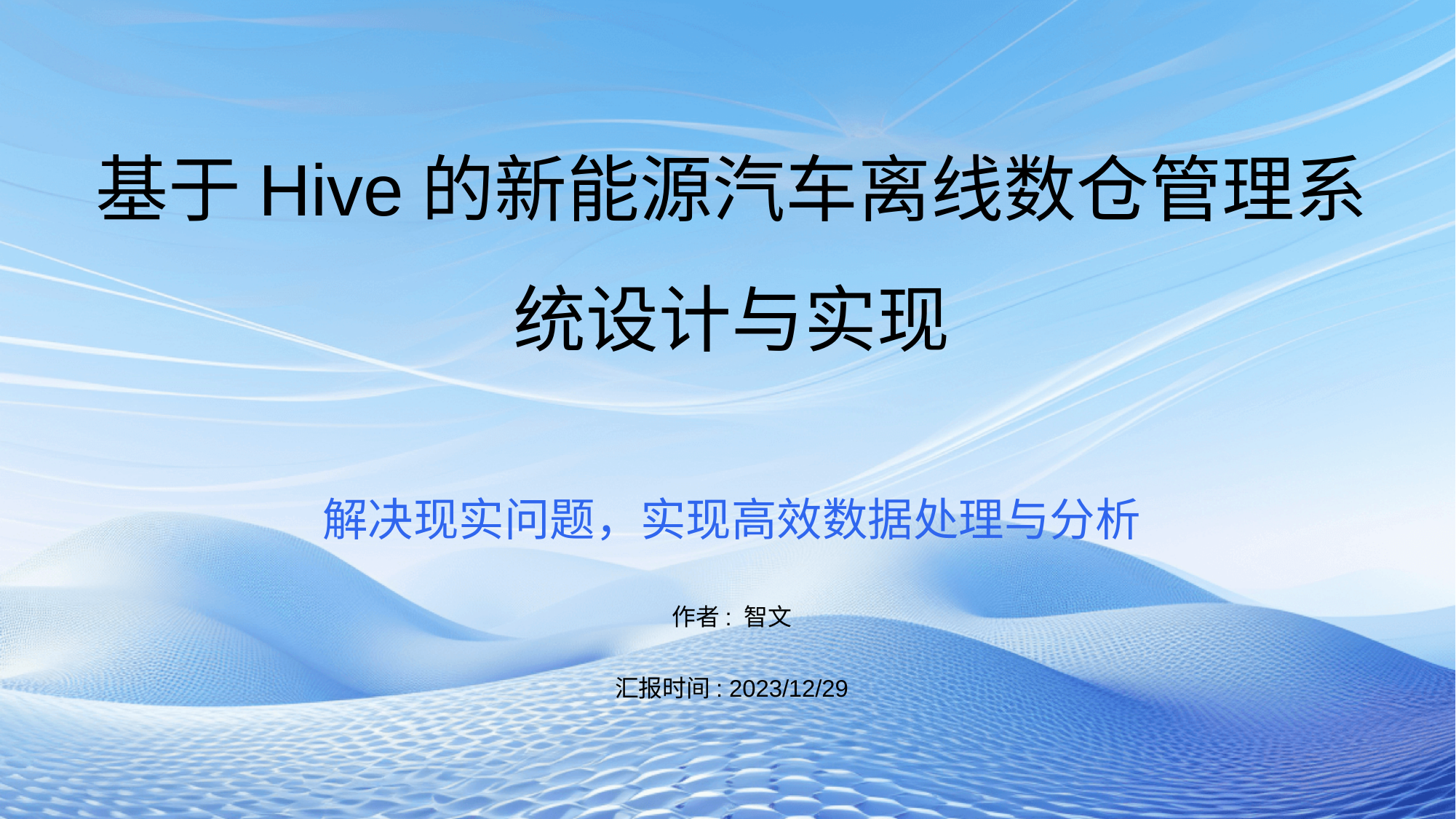

基于Hive的新能源汽车离线数仓管理系统设计与实现
解决现实问题，实现高效数据处理与分析

作者: 智文

汇报时间: 2023/12/29